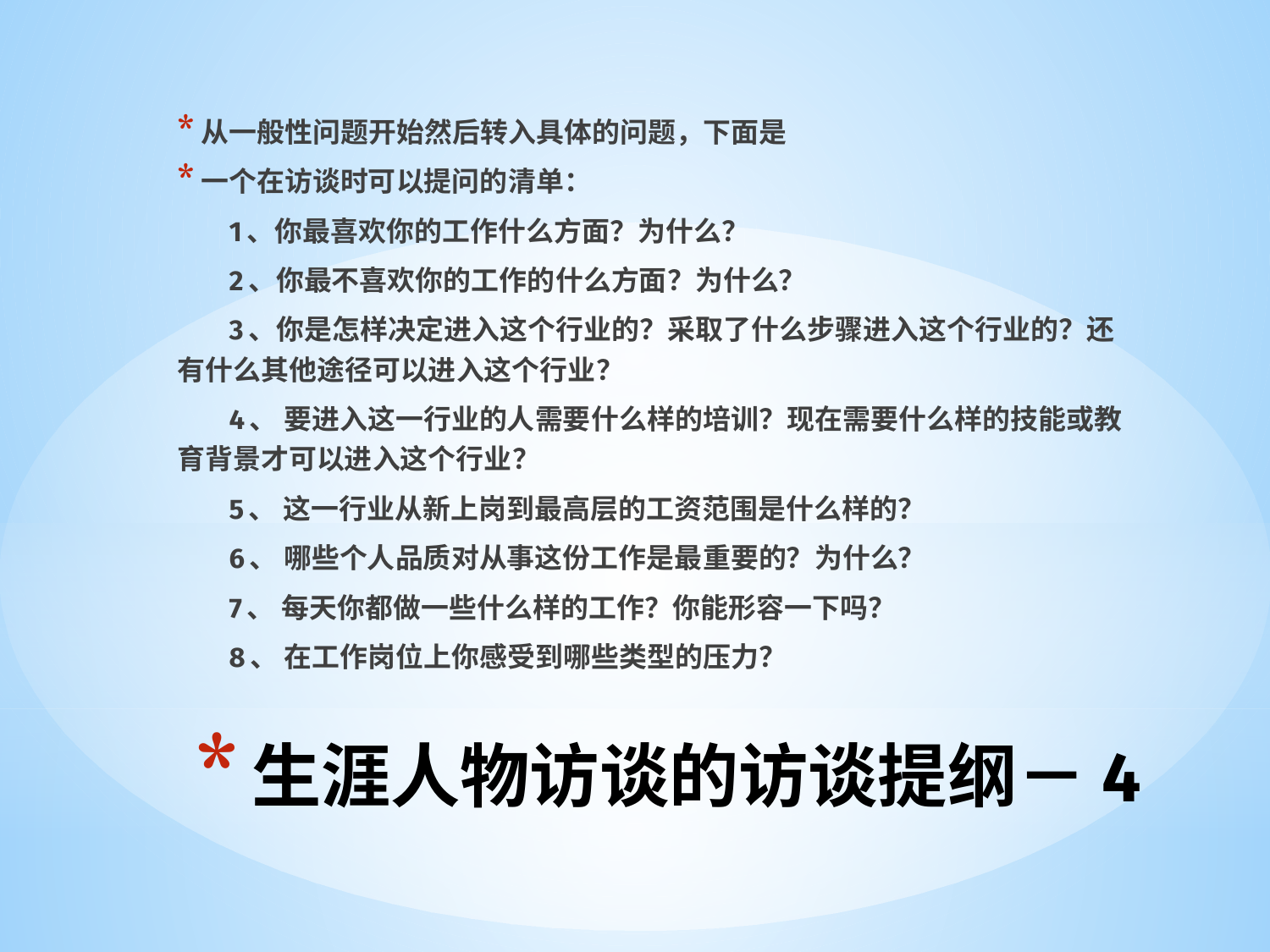

从一般性问题开始然后转入具体的问题，下面是
一个在访谈时可以提问的清单：
1、你最喜欢你的工作什么方面？为什么？
2、你最不喜欢你的工作的什么方面？为什么？
3、你是怎样决定进入这个行业的？采取了什么步骤进入这个行业的？还有什么其他途径可以进入这个行业？
4、 要进入这一行业的人需要什么样的培训？现在需要什么样的技能或教育背景才可以进入这个行业？
5、 这一行业从新上岗到最高层的工资范围是什么样的？
6、 哪些个人品质对从事这份工作是最重要的？为什么？
7、 每天你都做一些什么样的工作？你能形容一下吗？
8、 在工作岗位上你感受到哪些类型的压力？
# 生涯人物访谈的访谈提纲－4